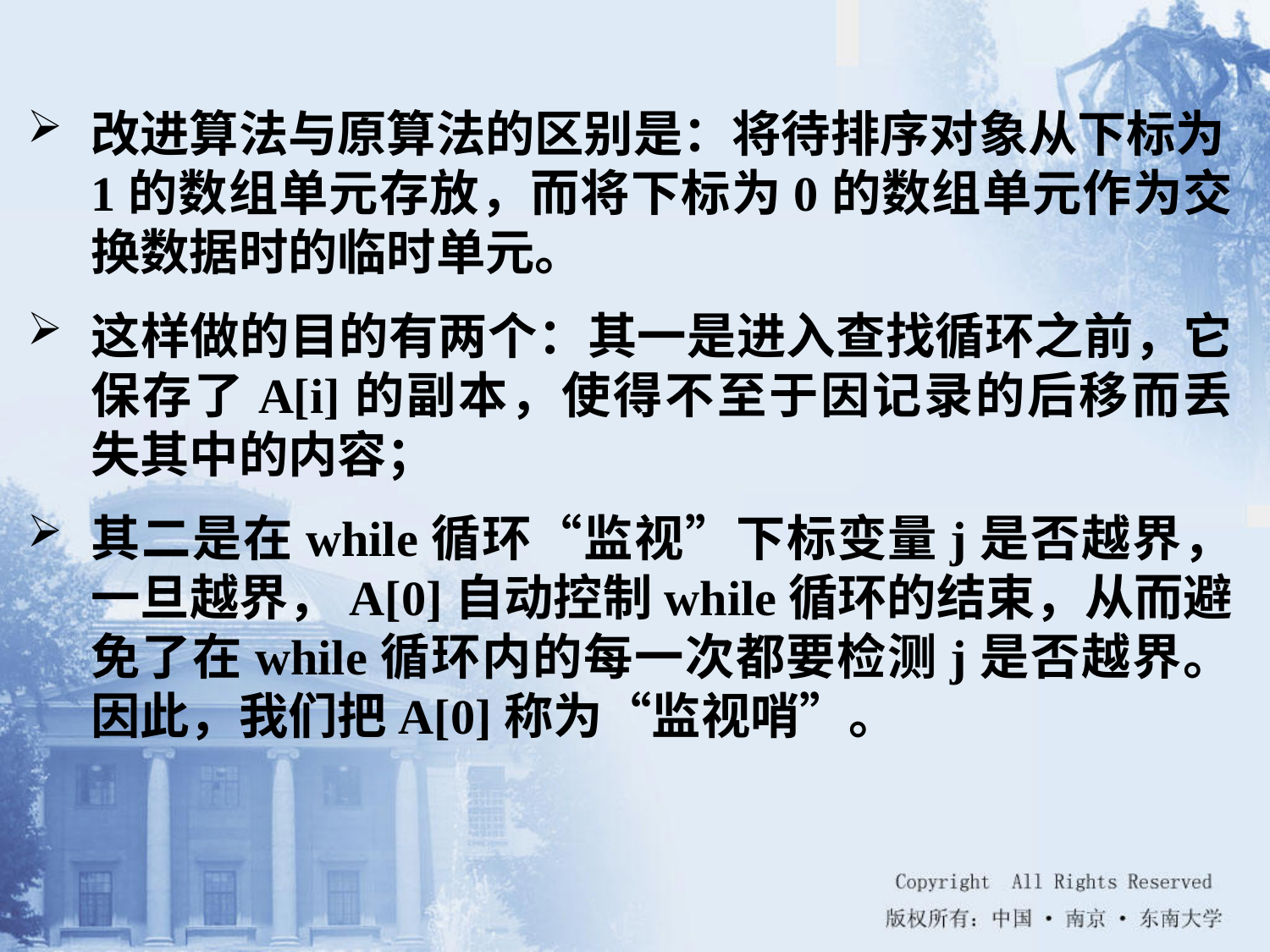

改进算法与原算法的区别是：将待排序对象从下标为1的数组单元存放，而将下标为0的数组单元作为交换数据时的临时单元。
这样做的目的有两个：其一是进入查找循环之前，它保存了A[i]的副本，使得不至于因记录的后移而丢失其中的内容；
其二是在while循环“监视”下标变量j是否越界，一旦越界，A[0]自动控制while循环的结束，从而避免了在while循环内的每一次都要检测j是否越界。因此，我们把A[0]称为“监视哨”。